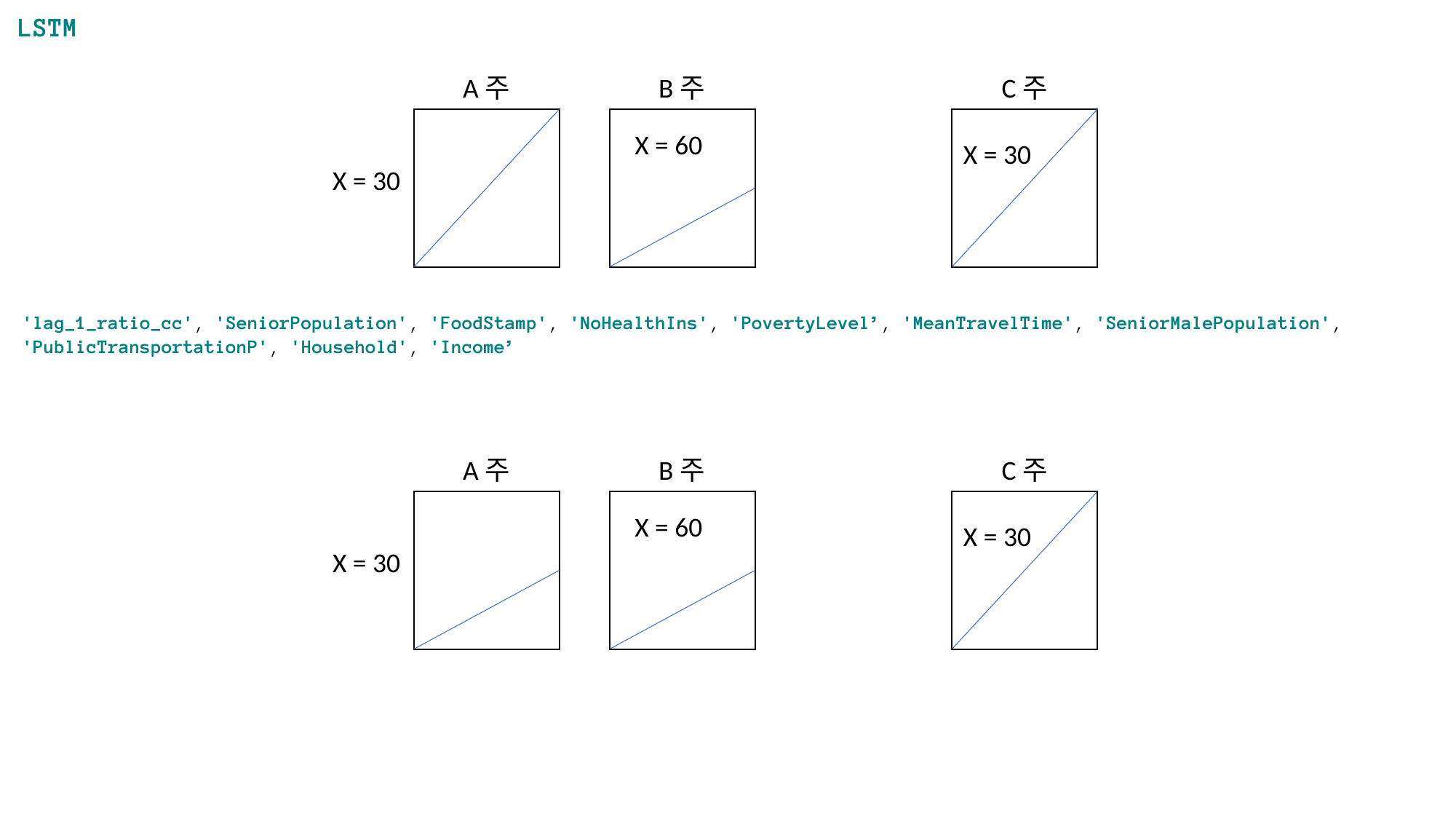

LSTM
A주
B주
C주

X = 60
X = 30
X = 30
'lag_1_ratio_cc', 'SeniorPopulation', 'FoodStamp', 'NoHealthIns', 'PovertyLevel’, 'MeanTravelTime', 'SeniorMalePopulation', 'PublicTransportationP', 'Household', 'Income’
A주
B주
C주

X = 60
X = 30
X = 30